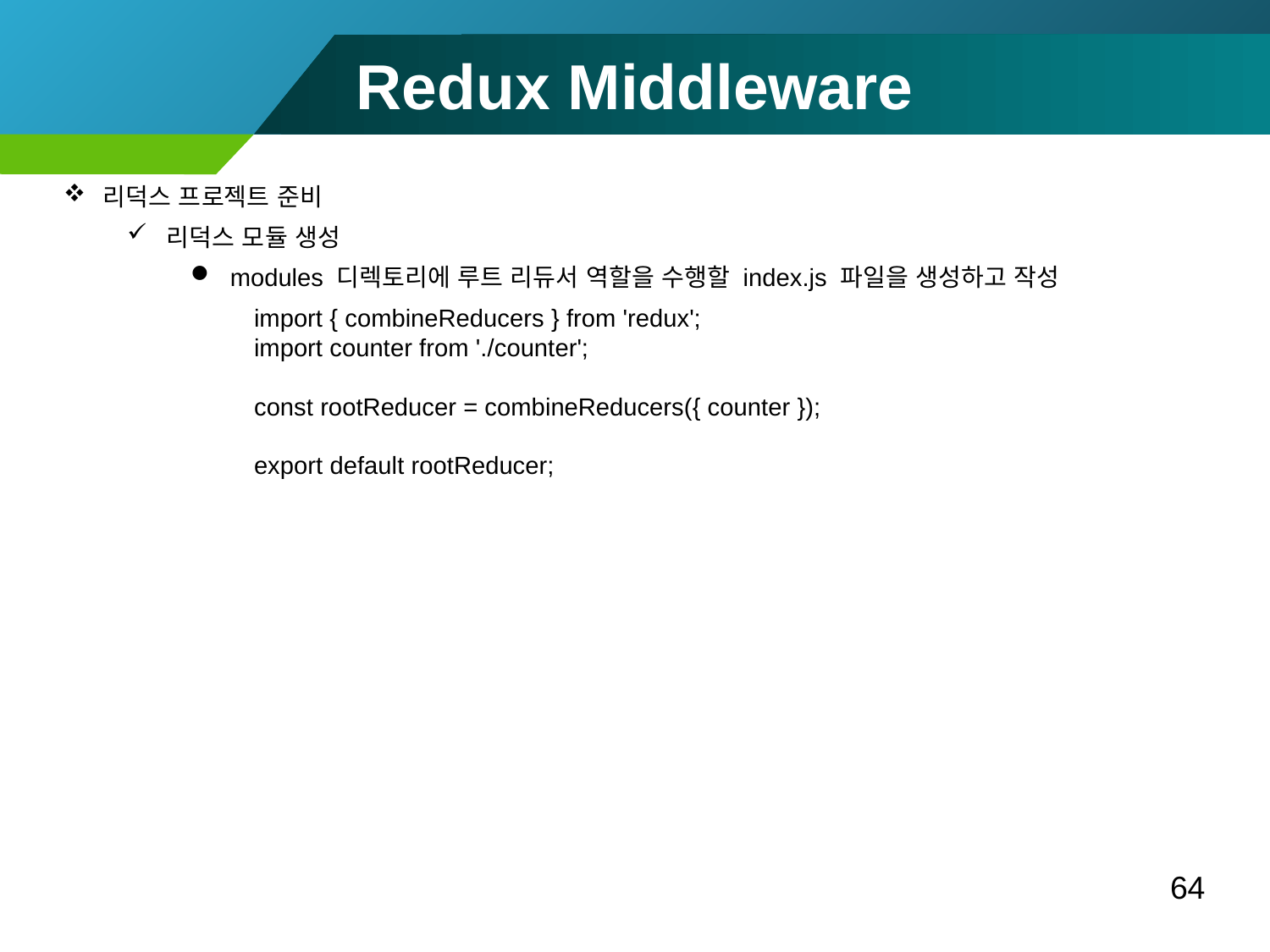

Redux Middleware
리덕스 프로젝트 준비
리덕스 모듈 생성
modules 디렉토리에 루트 리듀서 역할을 수행할 index.js 파일을 생성하고 작성
import { combineReducers } from 'redux';
import counter from './counter';

const rootReducer = combineReducers({ counter });

export default rootReducer;
64